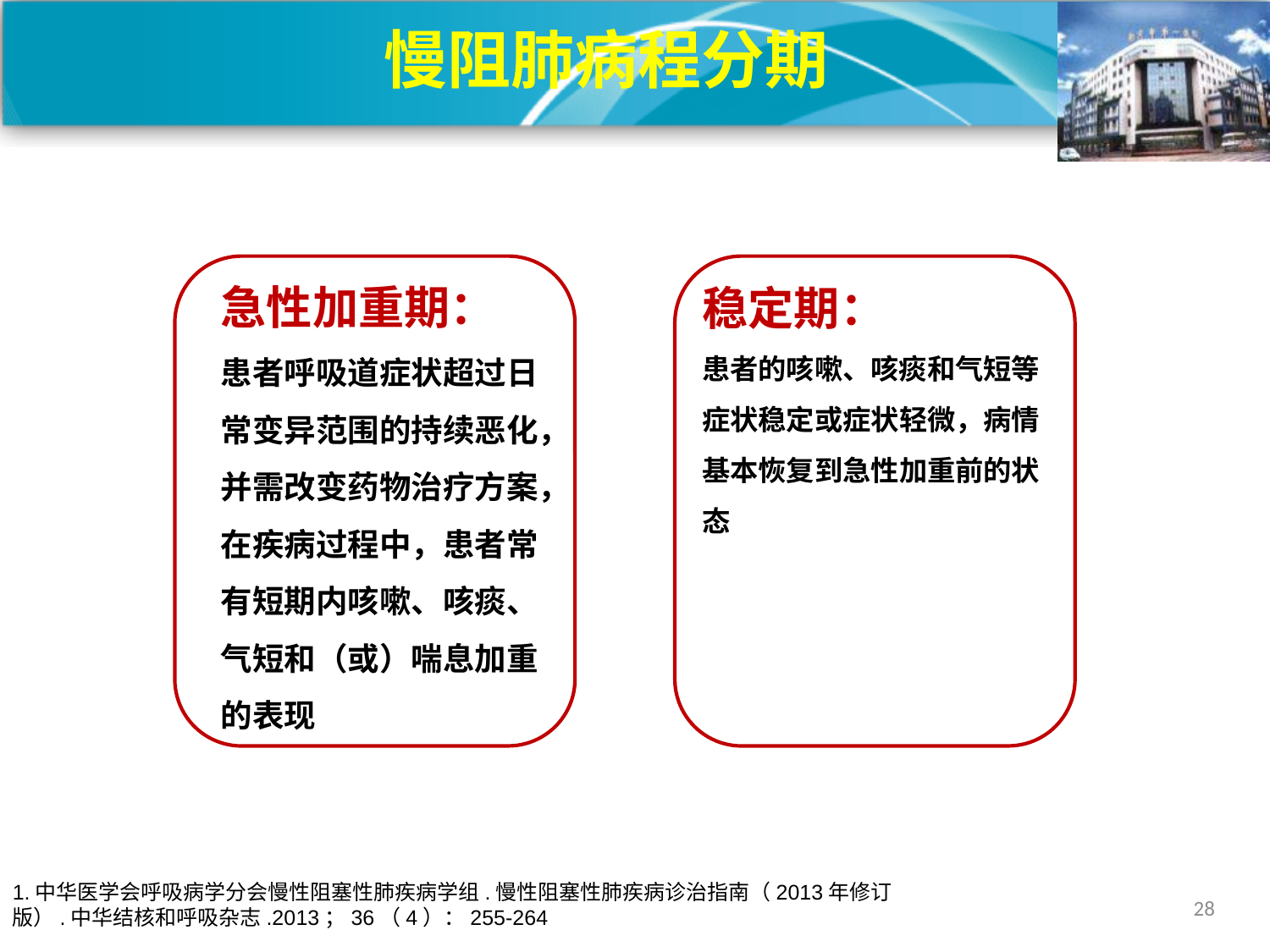

# 慢阻肺病程分期

急性加重期：
患者呼吸道症状超过日常变异范围的持续恶化，并需改变药物治疗方案，在疾病过程中，患者常有短期内咳嗽、咳痰、气短和（或）喘息加重的表现
稳定期：
患者的咳嗽、咳痰和气短等症状稳定或症状轻微，病情基本恢复到急性加重前的状态
1.中华医学会呼吸病学分会慢性阻塞性肺疾病学组.慢性阻塞性肺疾病诊治指南（2013年修订版）.中华结核和呼吸杂志.2013；36（4）：255-264
28